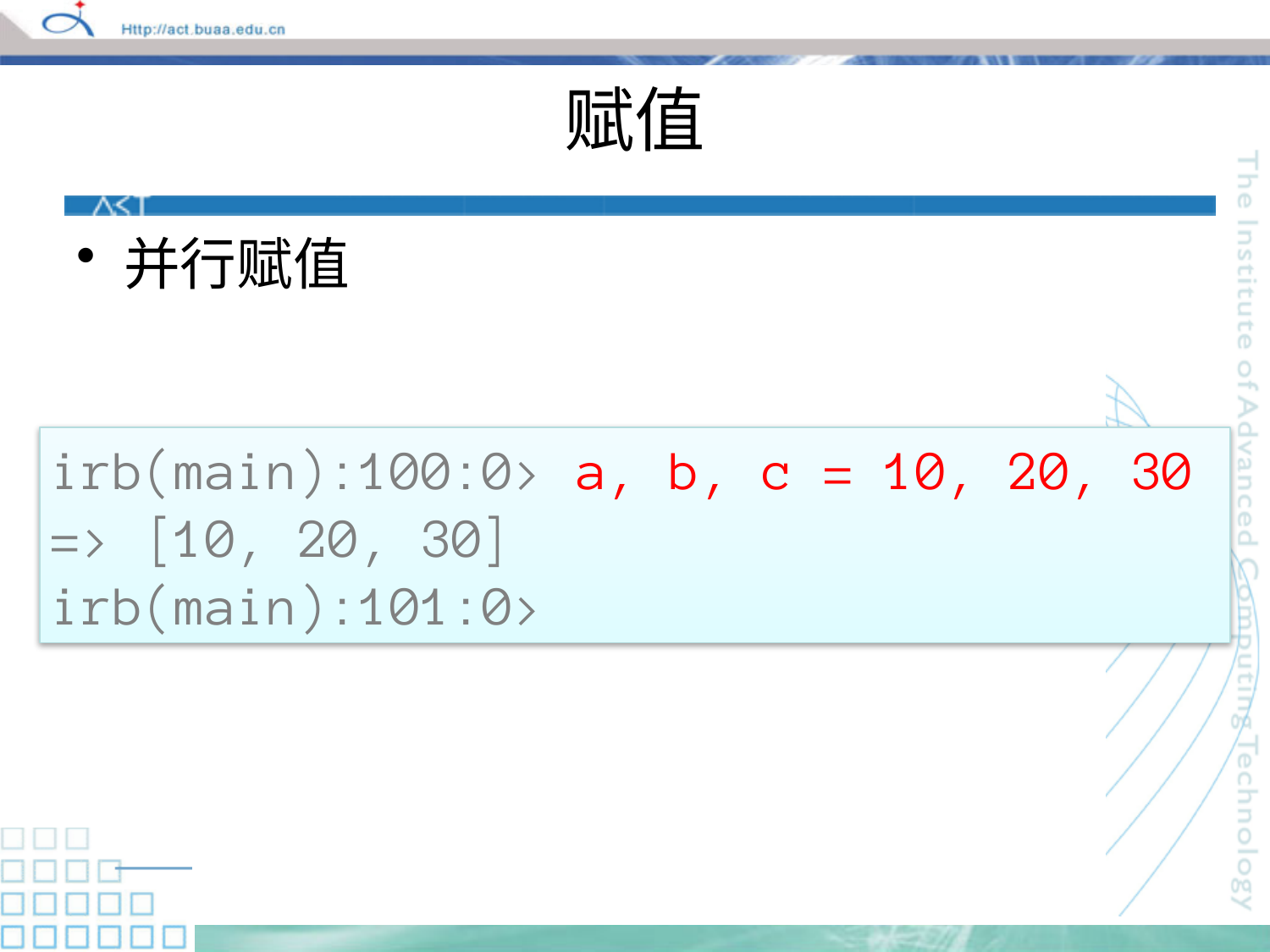

# 赋值
并行赋值
irb(main):100:0> a, b, c = 10, 20, 30
=> [10, 20, 30]
irb(main):101:0>